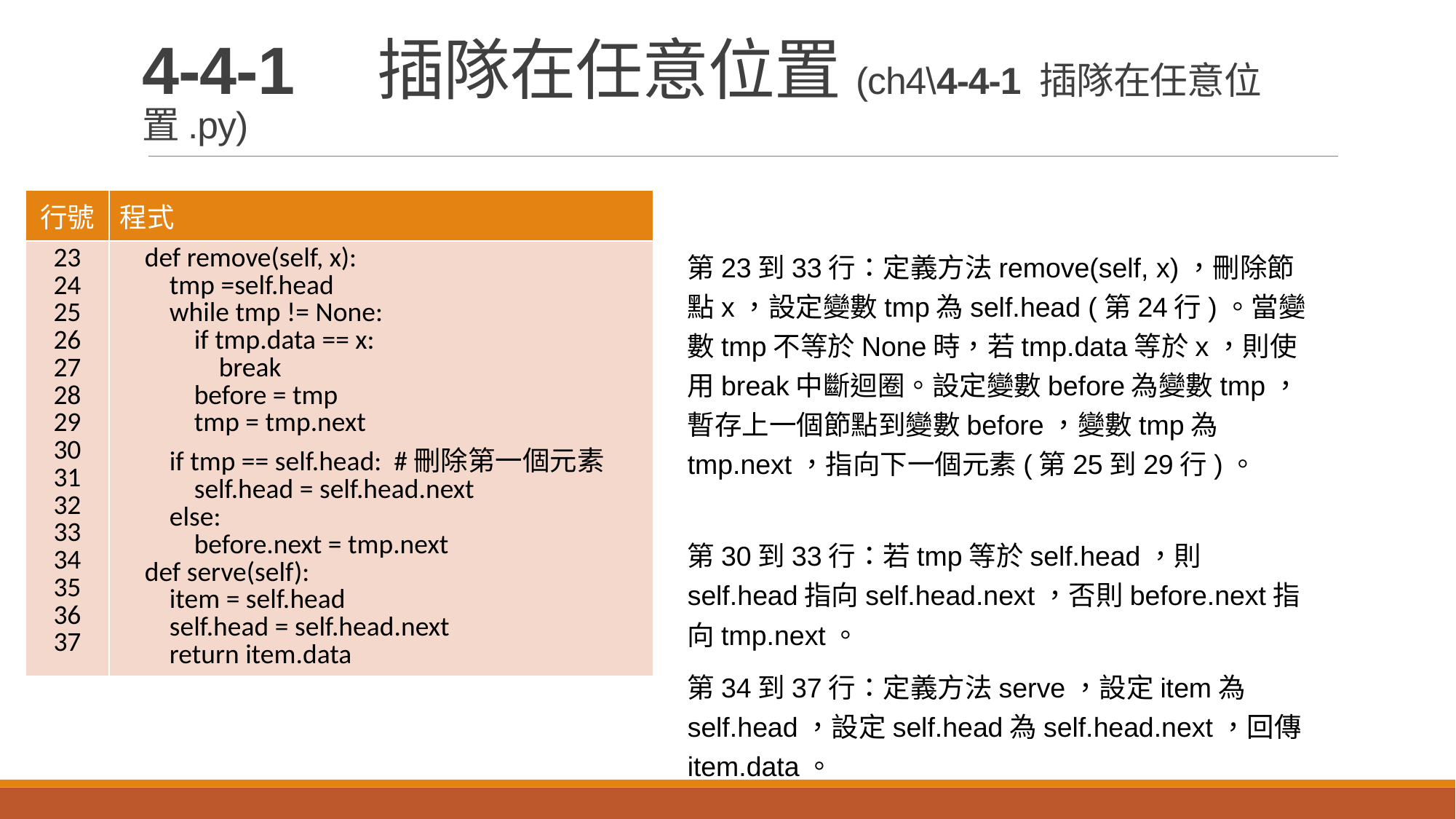

# 4-4-1　插隊在任意位置(ch4\4-4-1 插隊在任意位置.py)

| 行號 | 程式 |
| --- | --- |
| 23 24 25 26 27 28 29 30 31 32 33 34 35 36 37 | def remove(self, x): tmp =self.head while tmp != None: if tmp.data == x: break before = tmp tmp = tmp.next if tmp == self.head: #刪除第一個元素 self.head = self.head.next else: before.next = tmp.next def serve(self): item = self.head self.head = self.head.next return item.data |
第23到33行：定義方法remove(self, x)，刪除節點x，設定變數tmp為self.head (第24行)。當變數tmp不等於None時，若tmp.data等於x，則使用break中斷迴圈。設定變數before為變數tmp，暫存上一個節點到變數before，變數tmp為tmp.next，指向下一個元素(第25到29行)。
第30到33行：若tmp等於self.head，則self.head指向self.head.next，否則before.next指向tmp.next。
第34到37行：定義方法serve，設定item為self.head，設定self.head為self.head.next，回傳item.data。